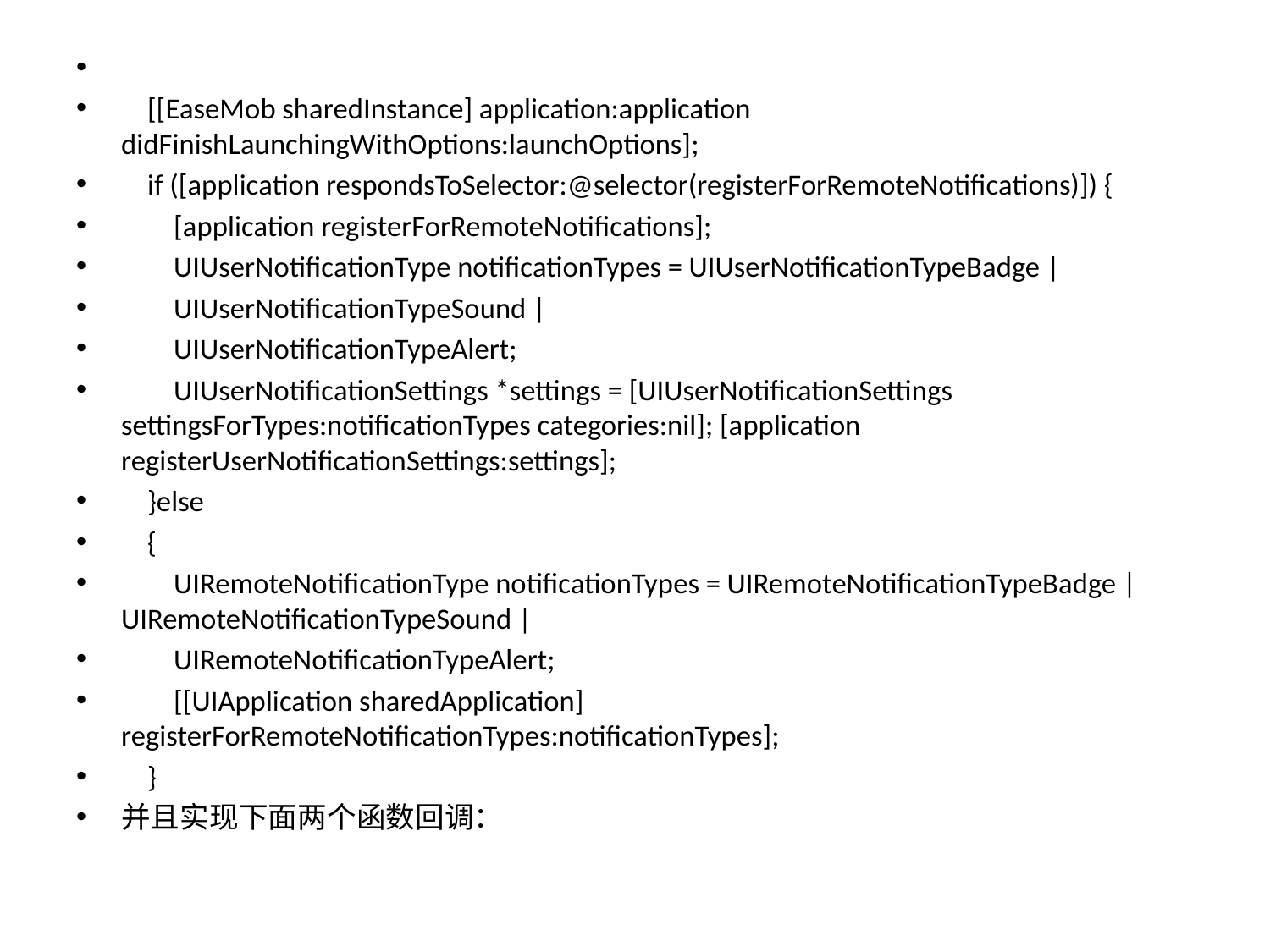

[[EaseMob sharedInstance] application:application didFinishLaunchingWithOptions:launchOptions];
    if ([application respondsToSelector:@selector(registerForRemoteNotifications)]) {
        [application registerForRemoteNotifications];
        UIUserNotificationType notificationTypes = UIUserNotificationTypeBadge |
        UIUserNotificationTypeSound |
        UIUserNotificationTypeAlert;
        UIUserNotificationSettings *settings = [UIUserNotificationSettings settingsForTypes:notificationTypes categories:nil]; [application registerUserNotificationSettings:settings];
    }else
    {
        UIRemoteNotificationType notificationTypes = UIRemoteNotificationTypeBadge | UIRemoteNotificationTypeSound |
        UIRemoteNotificationTypeAlert;
        [[UIApplication sharedApplication] registerForRemoteNotificationTypes:notificationTypes];
    }
并且实现下面两个函数回调：